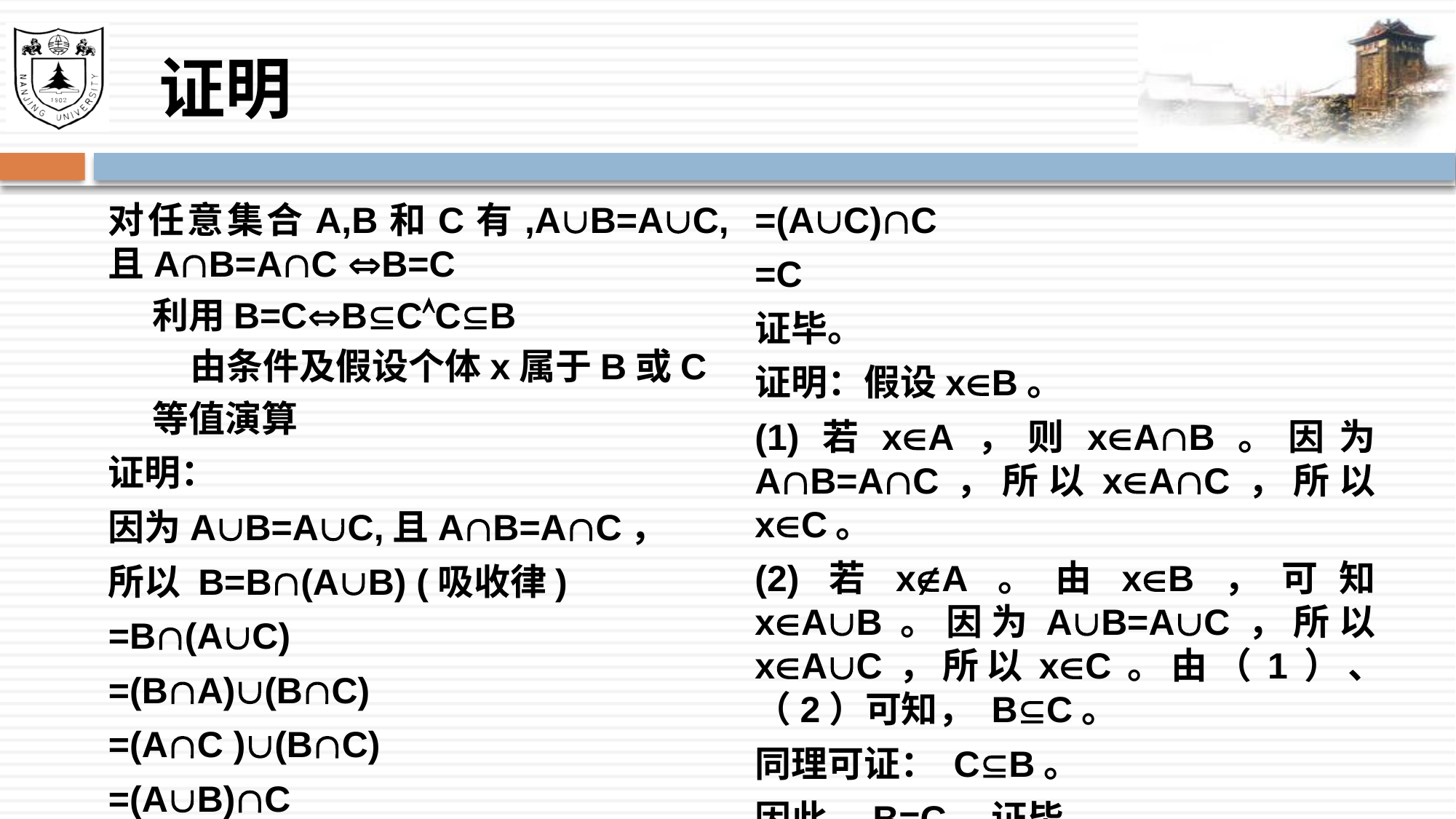

# 证明
对任意集合A,B和C有,A∪B=A∪C,且A∩B=A∩C ⇔B=C
利用B=C⇔B⊆C∧C⊆B
由条件及假设个体x属于B或C
等值演算
证明：
因为A∪B=A∪C,且A∩B=A∩C，
所以 B=B∩(A∪B) (吸收律)
=B∩(A∪C)
=(B∩A)∪(B∩C)
=(A∩C )∪(B∩C)
=(A∪B)∩C
=(A∪C)∩C
=C
证毕。
证明：假设x∈B。
(1)若x∈A，则x∈A∩B。因为A∩B=A∩C，所以x∈A∩C，所以x∈C。
(2)若x∉A。由x∈B，可知x∈A∪B。因为A∪B=A∪C，所以x∈A∪C，所以x∈C。由（1）、（2）可知， B⊆C。
同理可证： C⊆B。
因此，B=C。证毕。